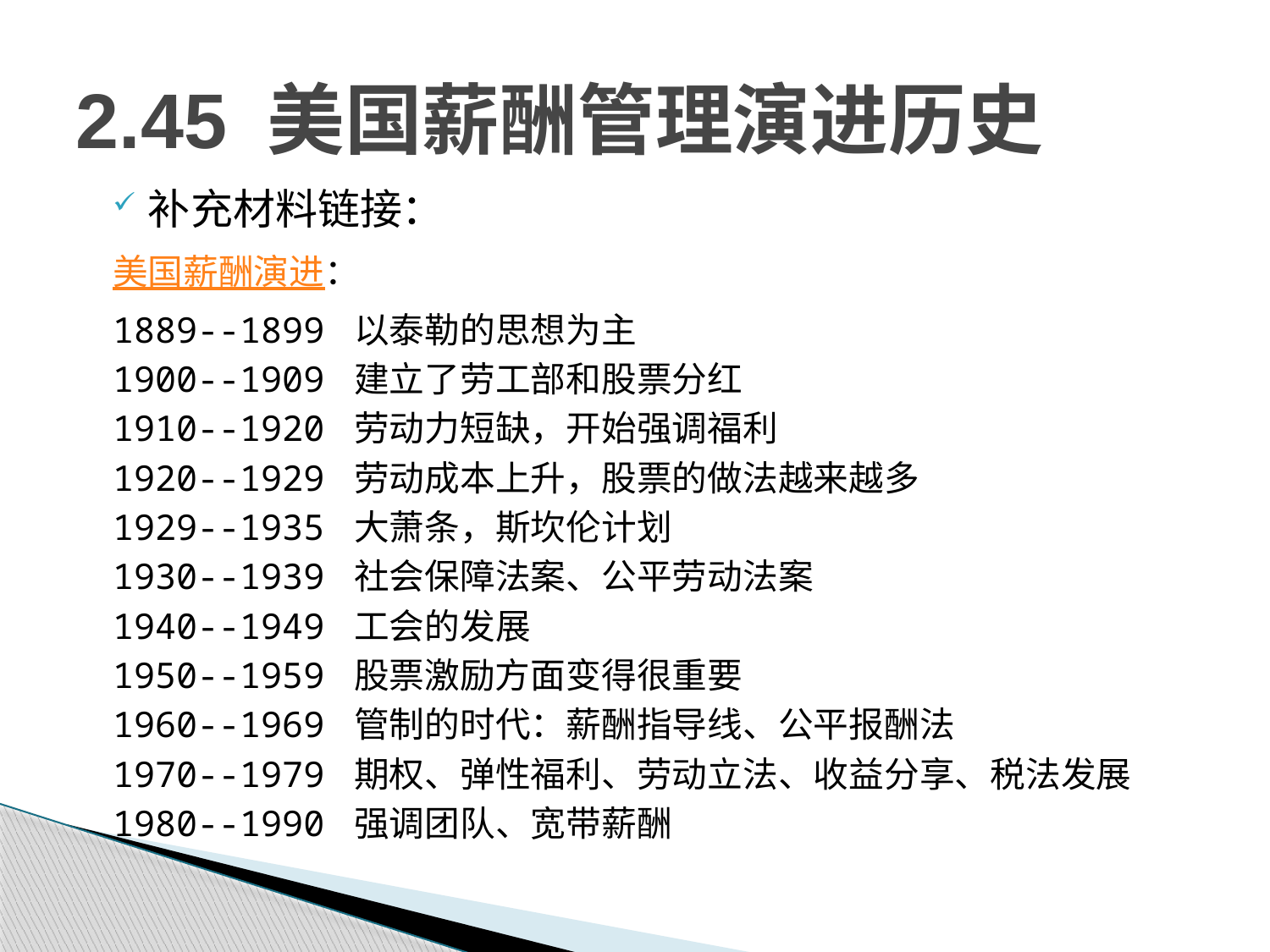

# 2.45 美国薪酬管理演进历史
补充材料链接：

美国薪酬演进：
1889--1899 以泰勒的思想为主
1900--1909 建立了劳工部和股票分红
1910--1920 劳动力短缺，开始强调福利
1920--1929 劳动成本上升，股票的做法越来越多
1929--1935 大萧条，斯坎伦计划
1930--1939 社会保障法案、公平劳动法案
1940--1949 工会的发展
1950--1959 股票激励方面变得很重要
1960--1969 管制的时代：薪酬指导线、公平报酬法
1970--1979 期权、弹性福利、劳动立法、收益分享、税法发展
1980--1990 强调团队、宽带薪酬